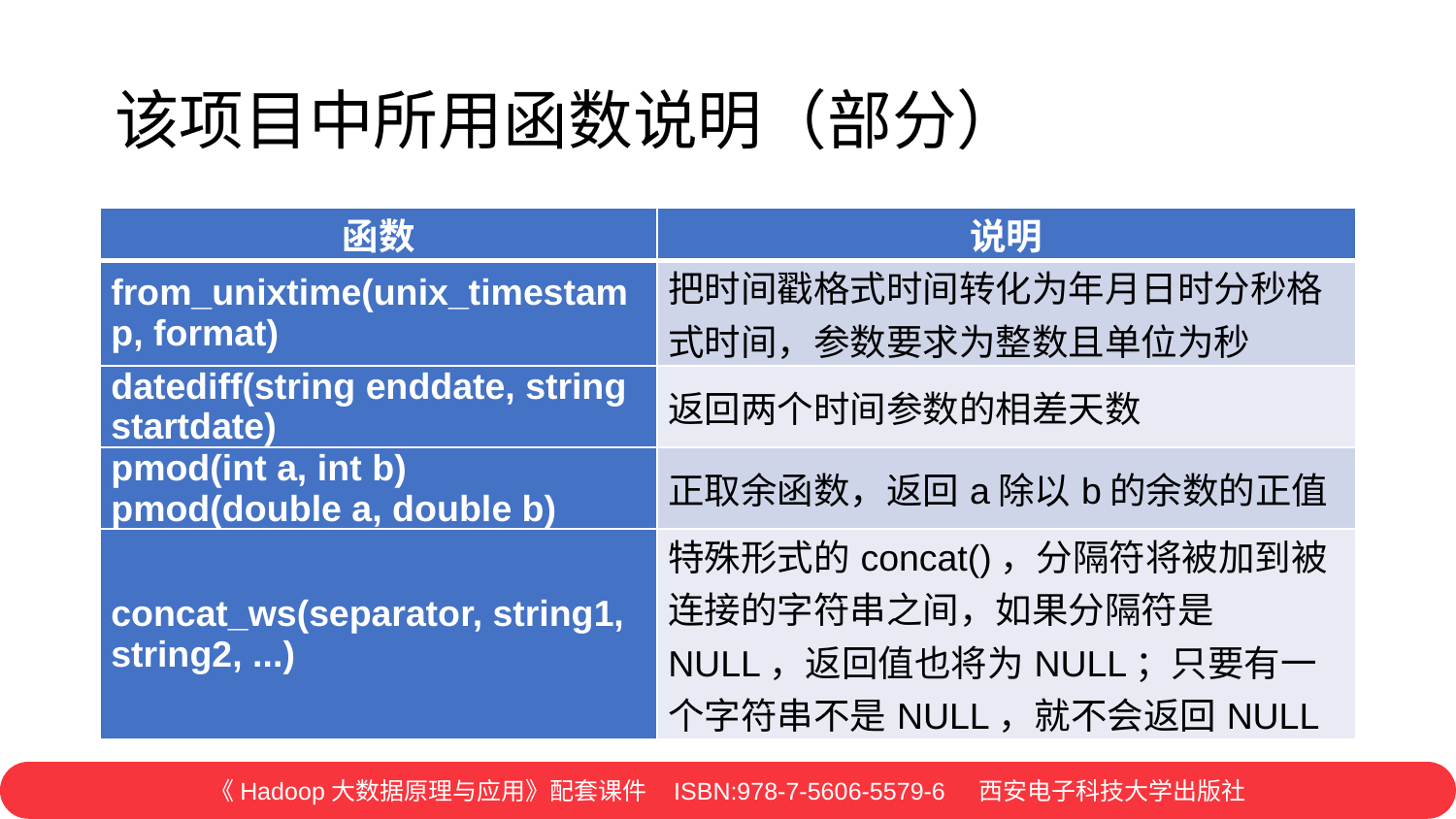

# 该项目中所用函数说明（部分）
| 函数 | 说明 |
| --- | --- |
| from\_unixtime(unix\_timestamp, format) | 把时间戳格式时间转化为年月日时分秒格式时间，参数要求为整数且单位为秒 |
| datediff(string enddate, string startdate) | 返回两个时间参数的相差天数 |
| pmod(int a, int b) pmod(double a, double b) | 正取余函数，返回a除以b的余数的正值 |
| concat\_ws(separator, string1, string2, ...) | 特殊形式的concat()，分隔符将被加到被连接的字符串之间，如果分隔符是NULL，返回值也将为NULL；只要有一个字符串不是NULL，就不会返回NULL |